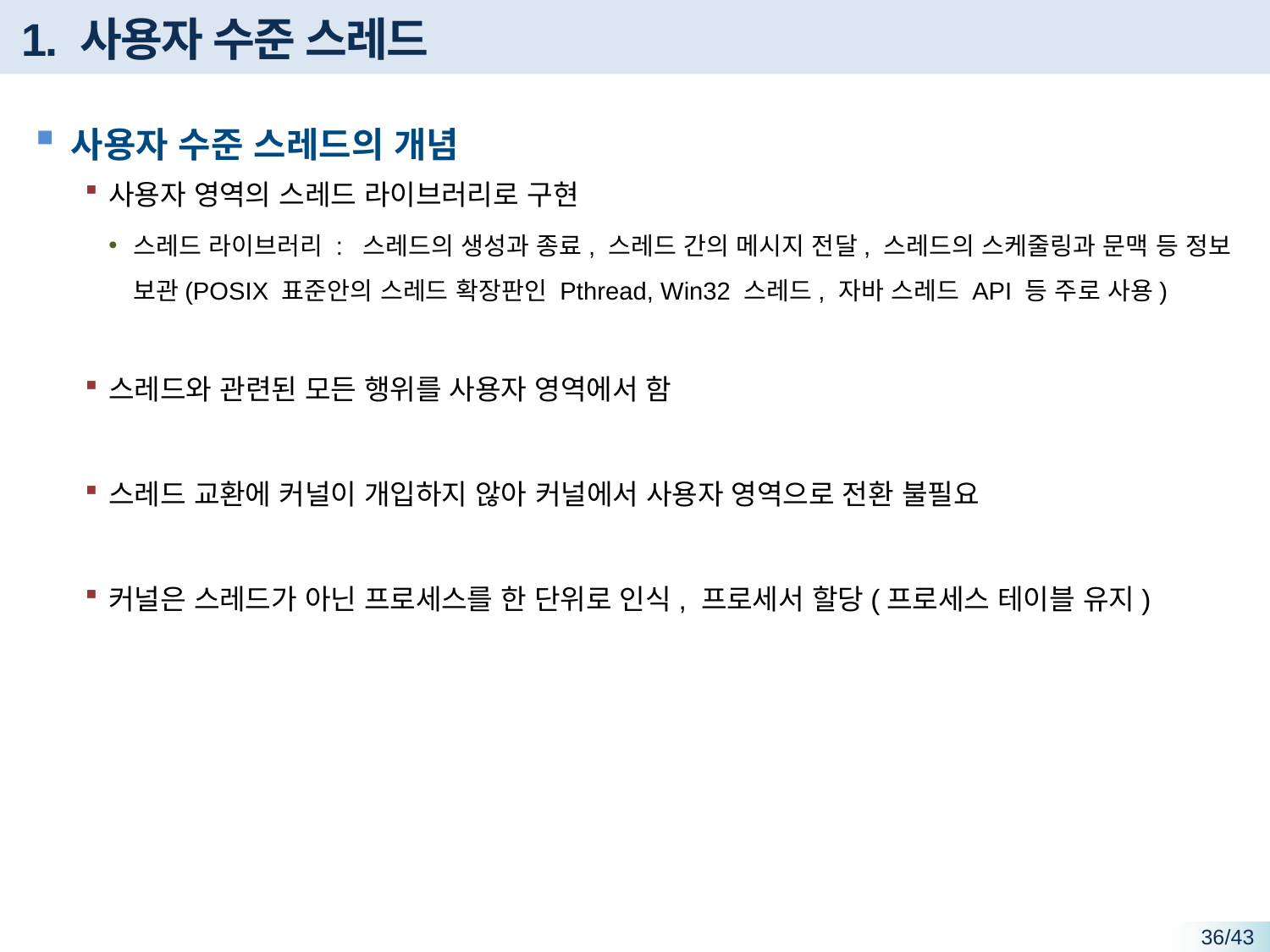

# 1. 사용자 수준 스레드
사용자 수준 스레드의 개념
사용자 영역의 스레드 라이브러리로 구현
스레드 라이브러리 :  스레드의 생성과 종료, 스레드 간의 메시지 전달, 스레드의 스케줄링과 문맥 등 정보 보관(POSIX 표준안의 스레드 확장판인 Pthread, Win32 스레드, 자바 스레드 API 등 주로 사용)

스레드와 관련된 모든 행위를 사용자 영역에서 함

스레드 교환에 커널이 개입하지 않아 커널에서 사용자 영역으로 전환 불필요

커널은 스레드가 아닌 프로세스를 한 단위로 인식, 프로세서 할당(프로세스 테이블 유지)